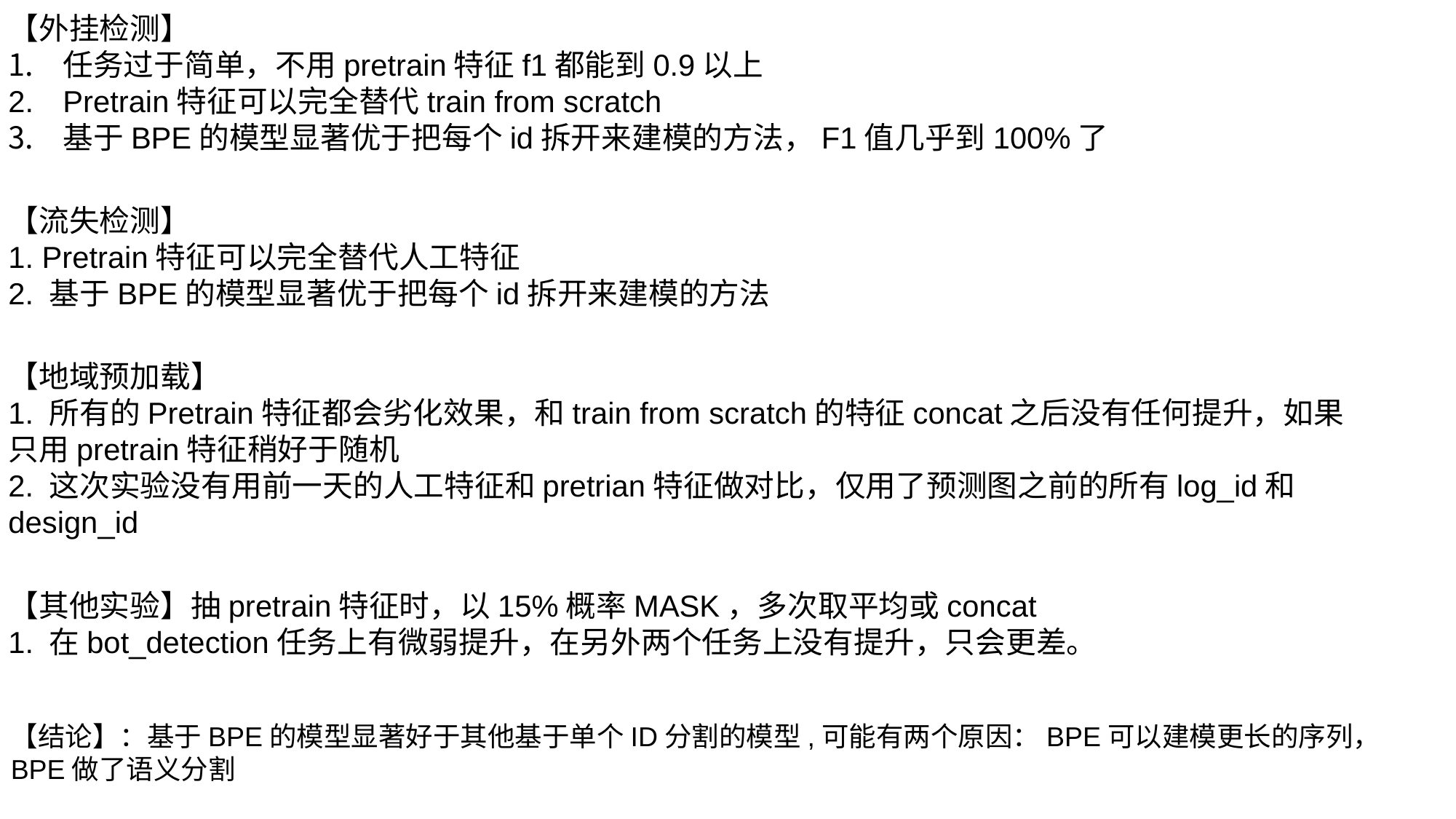

【外挂检测】
任务过于简单，不用pretrain特征f1都能到0.9以上
Pretrain特征可以完全替代train from scratch
基于BPE的模型显著优于把每个id拆开来建模的方法，F1值几乎到100%了
【流失检测】
1. Pretrain特征可以完全替代人工特征
2. 基于BPE的模型显著优于把每个id拆开来建模的方法
【地域预加载】
1. 所有的Pretrain特征都会劣化效果，和train from scratch的特征concat之后没有任何提升，如果只用pretrain特征稍好于随机
2. 这次实验没有用前一天的人工特征和pretrian特征做对比，仅用了预测图之前的所有log_id和design_id
【其他实验】抽pretrain特征时，以15%概率MASK，多次取平均或concat
1. 在bot_detection任务上有微弱提升，在另外两个任务上没有提升，只会更差。
【结论】：基于BPE的模型显著好于其他基于单个ID分割的模型,可能有两个原因：BPE可以建模更长的序列，BPE做了语义分割